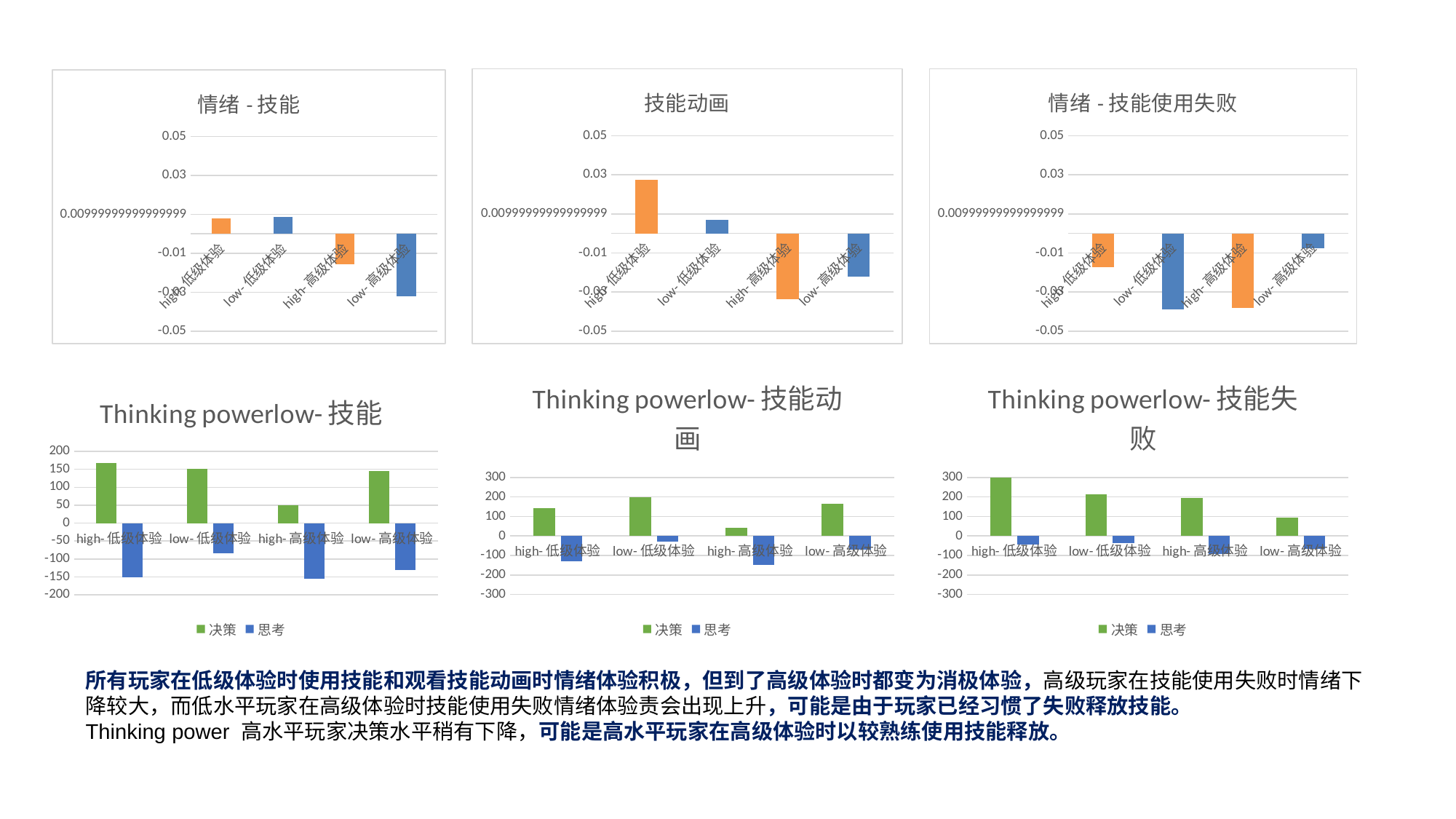

### Chart: 技能动画

| Category |  |
|---|---|
| high-低级体验 | 0.027310044759841733 |
| low-低级体验 | 0.006961814707787465 |
| high-高级体验 | -0.033528874614701665 |
| low-高级体验 | -0.022258060097509226 |

### Chart: 情绪-技能使用失败

| Category |  |
|---|---|
| high-低级体验 | -0.017282025305847503 |
| low-低级体验 | -0.038735593837327796 |
| high-高级体验 | -0.03816622905908169 |
| low-高级体验 | -0.007580850174755566 |

### Chart: 情绪-技能

| Category |  |
|---|---|
| high-低级体验 | 0.008001447027481092 |
| low-低级体验 | 0.008523083289268672 |
| high-高级体验 | -0.015450410843883065 |
| low-高级体验 | -0.0320221294720552 |

### Chart: Thinking powerlow-技能动画

| Category | 决策 | 思考 |
|---|---|---|
| high-低级体验 | 142.20466959039098 | -131.26891009895144 |
| low-低级体验 | 198.3859837103495 | -28.01021134921085 |
| high-高级体验 | 40.31130903098793 | -147.1417705151546 |
| low-高级体验 | 163.99638019543332 | -71.93076692132058 |

### Chart: Thinking powerlow-技能失败

| Category | 决策 | 思考 |
|---|---|---|
| high-低级体验 | 303.7035254979603 | -43.79402202977937 |
| low-低级体验 | 213.7917452511426 | -37.001190855641696 |
| high-高级体验 | 196.88222511806515 | -92.73161024577752 |
| low-高级体验 | 95.38859221695392 | -67.28443949740841 |

### Chart: Thinking powerlow-技能

| Category | 决策 | 思考 |
|---|---|---|
| high-低级体验 | 168.11005876392812 | -151.79692300326357 |
| low-低级体验 | 152.33572642477088 | -83.56076110554723 |
| high-高级体验 | 50.207249528368266 | -154.58352425715995 |
| low-高级体验 | 145.7963864063244 | -130.14600539564887 |
所有玩家在低级体验时使用技能和观看技能动画时情绪体验积极，但到了高级体验时都变为消极体验，高级玩家在技能使用失败时情绪下降较大，而低水平玩家在高级体验时技能使用失败情绪体验责会出现上升，可能是由于玩家已经习惯了失败释放技能。
Thinking power 高水平玩家决策水平稍有下降，可能是高水平玩家在高级体验时以较熟练使用技能释放。